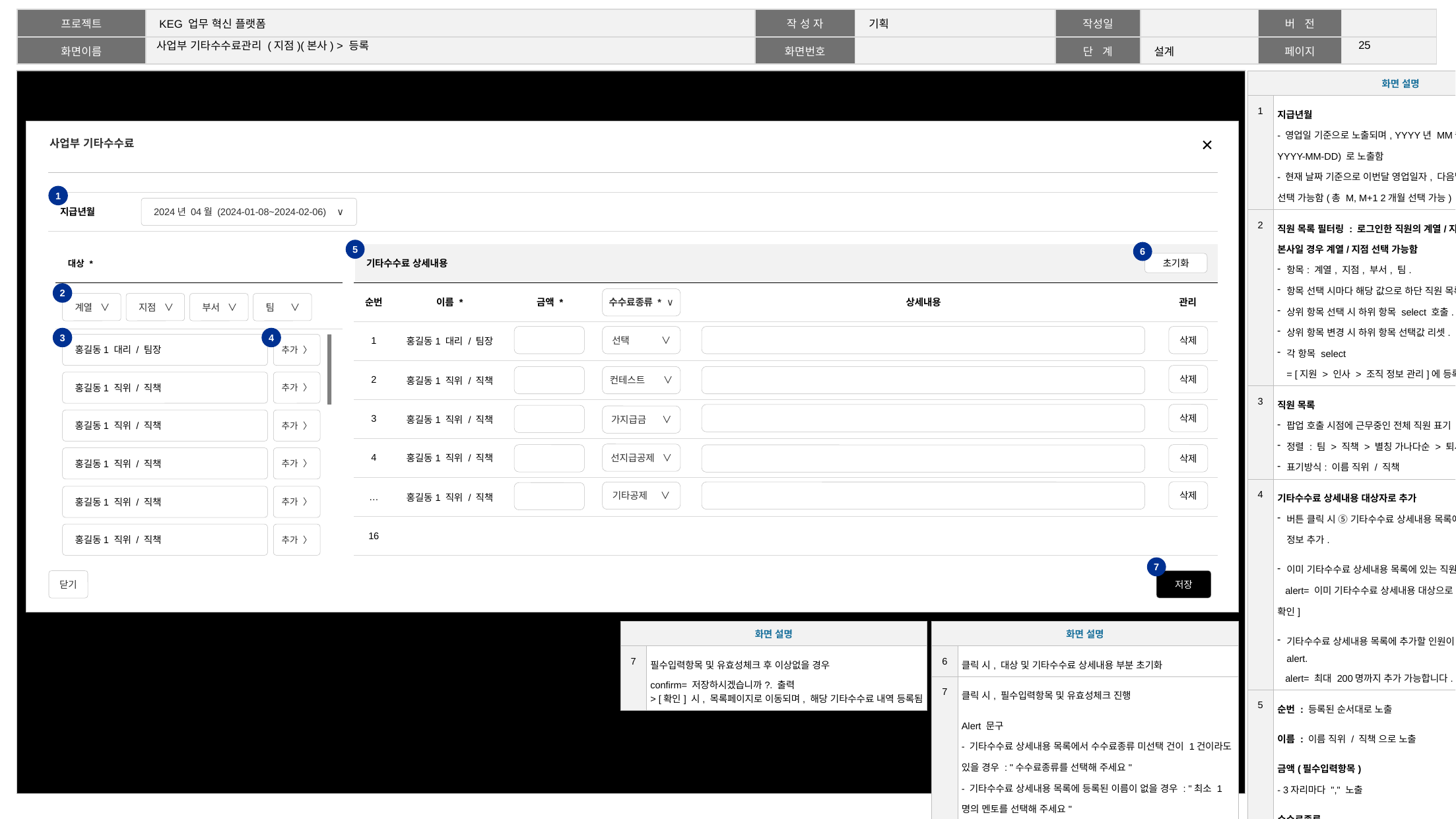

25

# 사업부 기타수수료관리 (지점)(본사) > 등록
| 화면 설명 |  |
| --- | --- |
| 1 | 지급년월 - 영업일 기준으로 노출되며, YYYY년 MM월(YYYY-MM-DD ~ YYYY-MM-DD) 로 노출함 - 현재 날짜 기준으로 이번달 영업일자, 다음달 영업일자 기준 데이터 선택 가능함(총 M, M+1 2개월 선택 가능) |
| 2 | 직원 목록 필터링 : 로그인한 직원의 계열/지점의 부서/팀 본사일 경우 계열/지점 선택 가능함 항목: 계열, 지점, 부서, 팀. 항목 선택 시마다 해당 값으로 하단 직원 목록 필터링. 상위 항목 선택 시 하위 항목 select 호출. 상위 항목 변경 시 하위 항목 선택값 리셋. 각 항목 select = [지원 > 인사 > 조직 정보 관리]에 등록된 부서/팀명. |
| 3 | 직원 목록 팝업 호출 시점에 근무중인 전체 직원 표기 (퇴사자 포함) 정렬 : 팀 > 직책 > 별칭 가나다순 > 퇴사자 표기방식: 이름 직위 / 직책 |
| 4 | 기타수수료 상세내용 대상자로 추가 버튼 클릭 시 ⑤ 기타수수료 상세내용 목록에 오름차순으로 직원 정보 추가. 이미 기타수수료 상세내용 목록에 있는 직원일 경우 alert alert= 이미 기타수수료 상세내용 대상으로 추가된 직원입니다. [확인] 기타수수료 상세내용 목록에 추가할 인원이 200명을 초과할 시 alert. alert= 최대 200명까지 추가 가능합니다. [확인] |
| 5 | 순번 : 등록된 순서대로 노출 이름 : 이름 직위 / 직책 으로 노출 금액(필수입력항목) - 3자리마다 "," 노출 수수료종류 - 선택(Default), 컨테스트, 기타공제, 선지급공제, 가지급금 - 항목 선택 시 5번 영역에 있는 수수료종류 항목에 일괄 선택 상세내용 : 텍스트입력(최대 200자까지 가능) 관리 : 삭제버튼 노출 버튼 클릭 시 confirm confirm= 삭제하시겠습니까?. 출력 > [확인] 시, 해당 행 삭제됨 |
사업부 기타수수료
1
| 지급년월 |  |  |  |
| --- | --- | --- | --- |
2024년 04월 (2024-01-08~2024-02-06)    ∨
5
6
| 대상 \* |
| --- |
|  |
| 기타수수료 상세내용 |  |  |  |  |  |
| --- | --- | --- | --- | --- | --- |
| 순번 | 이름 \* | 금액 \* |  | 상세내용 | 관리 |
| 1 | 홍길동1 대리 / 팀장 |  |  |  |  |
| 2 | 홍길동1 직위 / 직책 |  |  |  |  |
| 3 | 홍길동1 직위 / 직책 |  |  |  |  |
| 4 | 홍길동1 직위 / 직책 |  |  |  |  |
| … | 홍길동1 직위 / 직책 |  |  |  |  |
| 16 |  |  |  |  |  |
초기화
2
수수료종류 *  ∨
계열   ∨
지점   ∨
부서   ∨
팀      ∨

선택            ∨

삭제
3
4
홍길동1 대리 / 팀장
추가  〉

홍길동1 직위 / 직책
추가  〉
홍길동1 직위 / 직책
추가  〉
홍길동1 직위 / 직책
추가  〉
홍길동1 직위 / 직책
추가  〉
홍길동1 직위 / 직책
추가  〉
삭제

컨테스트       ∨

삭제

가지급금      ∨
선지급공제   ∨

삭제

삭제

기타공제     ∨

7
닫기
저장
| 화면 설명 |  |
| --- | --- |
| 7 | 필수입력항목 및 유효성체크 후 이상없을 경우 confirm= 저장하시겠습니까?. 출력 > [확인] 시, 목록페이지로 이동되며, 해당 기타수수료 내역 등록됨 |
| 화면 설명 |  |
| --- | --- |
| 6 | 클릭 시, 대상 및 기타수수료 상세내용 부분 초기화 |
| 7 | 클릭 시, 필수입력항목 및 유효성체크 진행 Alert 문구 - 기타수수료 상세내용 목록에서 수수료종류 미선택 건이 1건이라도 있을 경우 : "수수료종류를 선택해 주세요" - 기타수수료 상세내용 목록에 등록된 이름이 없을 경우 : "최소 1명의 멘토를 선택해 주세요" - 기타수수료 상세내용 목록에서 금액 미입력 건이 1건이라도 있을 경우 : "금액을 입력해 주세요" - 기타수수료 상세내용 목록에서 금액입력 건 중 1건이라도 "0" 만 입력이 있을 경우 : "최소 입력 단위는 10원입니다" |